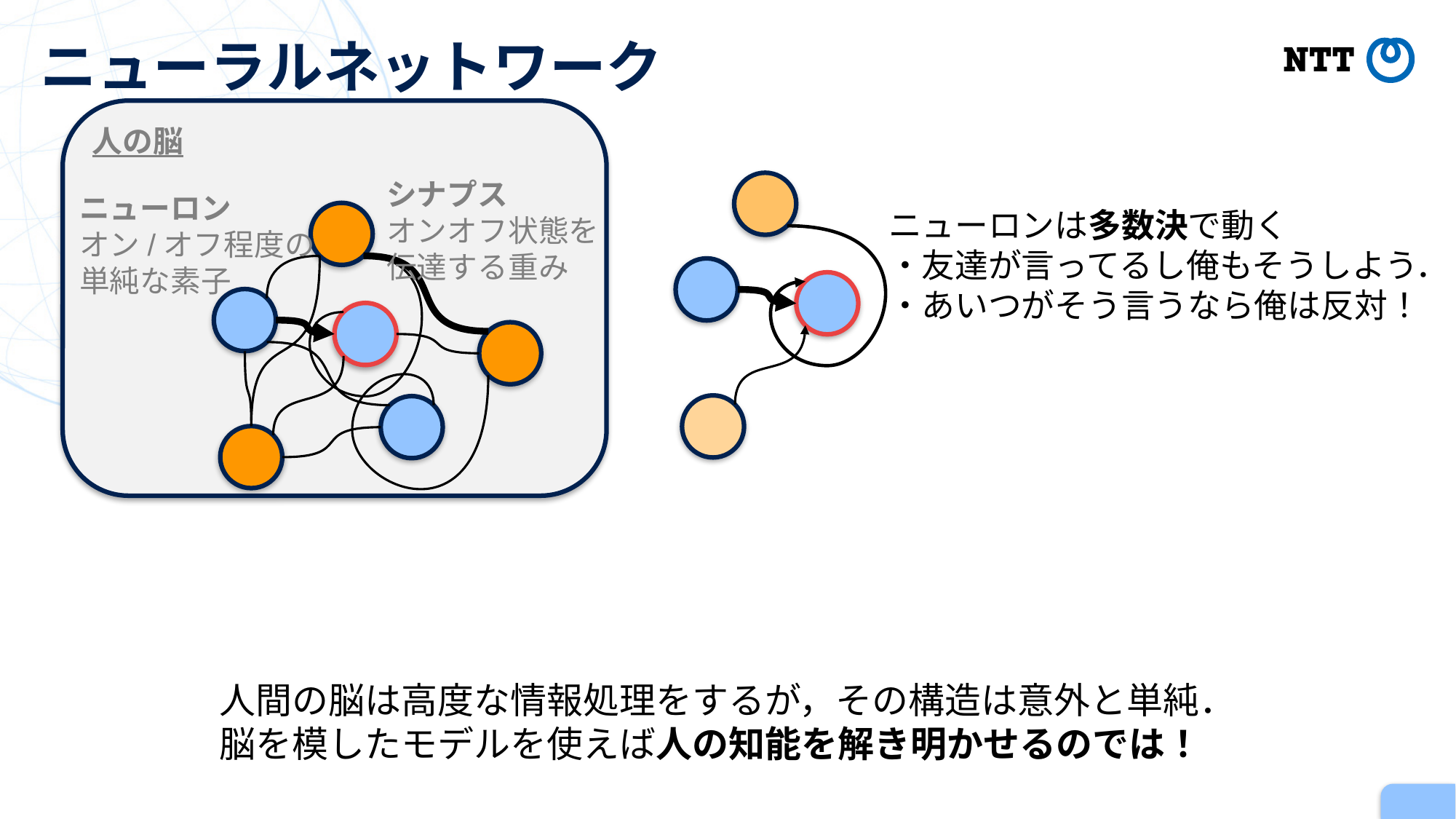

# ニューラルネットワーク

人の脳
シナプス
オンオフ状態を
伝達する重み

ニューロン
オン/オフ程度の
単純な素子
ニューロンは多数決で動く
・友達が言ってるし俺もそうしよう．
・あいつがそう言うなら俺は反対！

人間の脳は高度な情報処理をするが，その構造は意外と単純．
脳を模したモデルを使えば人の知能を解き明かせるのでは！